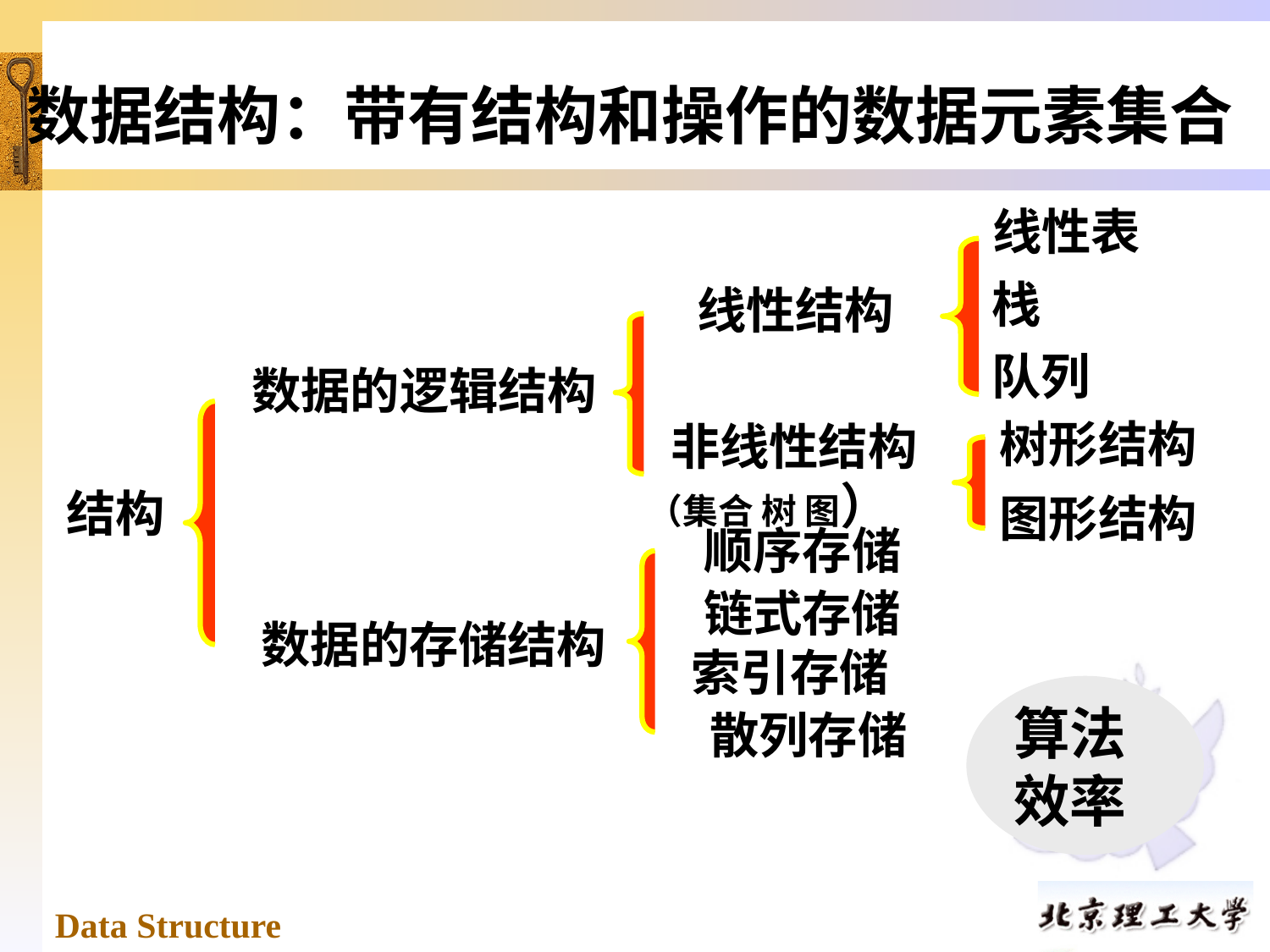

数据结构：带有结构和操作的数据元素集合
线性表

栈
 线性结构

队列
 数据的逻辑结构

树形结构
 非线性结构
（集合 树 图）

结构
图形结构
 顺序存储

  链式存储
 数据的存储结构
索引存储
算法效率
 散列存储